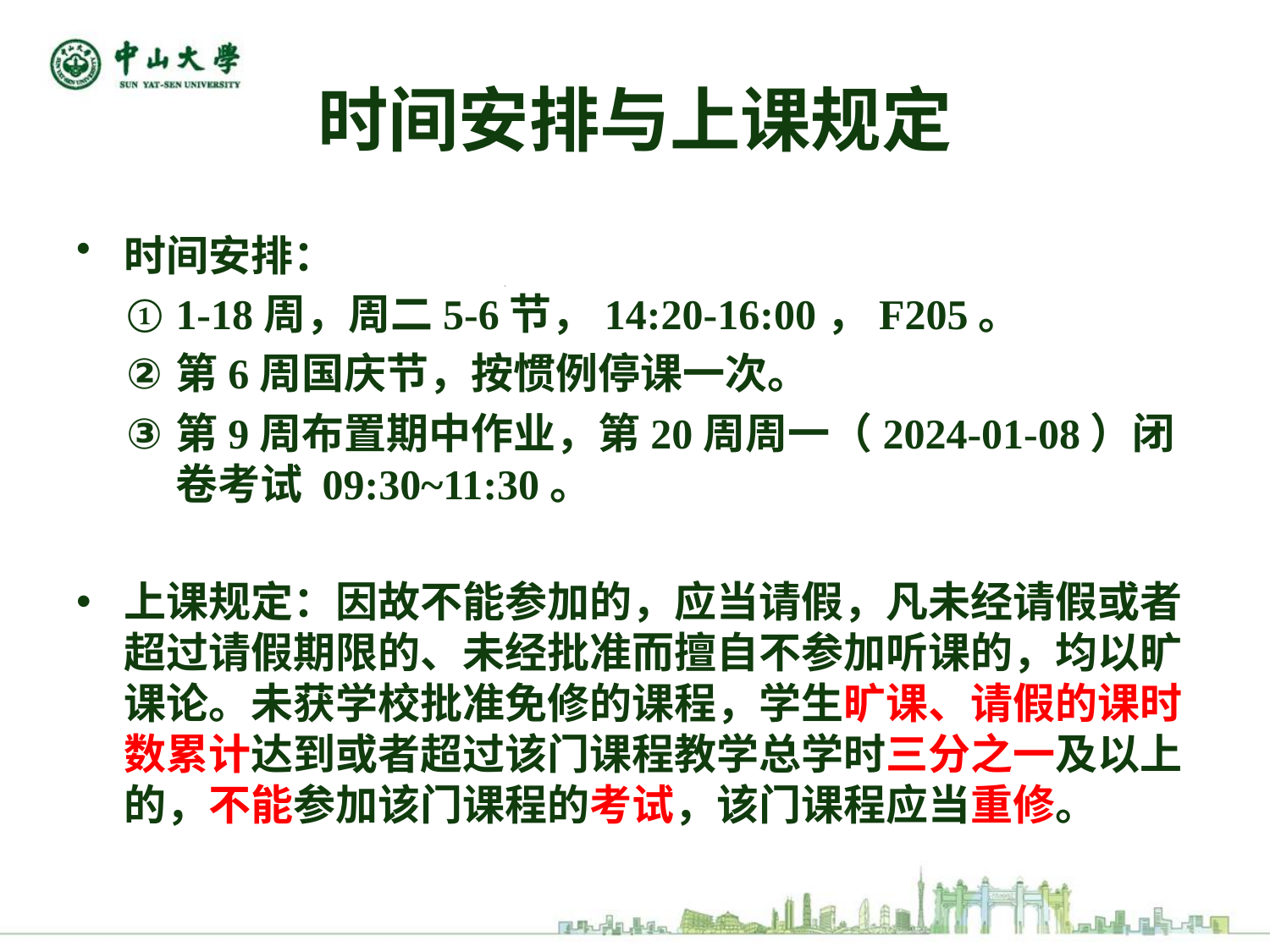

# 时间安排与上课规定
时间安排：
1-18周，周二5-6节，14:20-16:00，F205。
第6周国庆节，按惯例停课一次。
第9周布置期中作业，第20周周一（2024-01-08）闭卷考试 09:30~11:30。

上课规定：因故不能参加的，应当请假，凡未经请假或者超过请假期限的、未经批准而擅自不参加听课的，均以旷课论。未获学校批准免修的课程，学生旷课、请假的课时数累计达到或者超过该门课程教学总学时三分之一及以上的，不能参加该门课程的考试，该门课程应当重修。